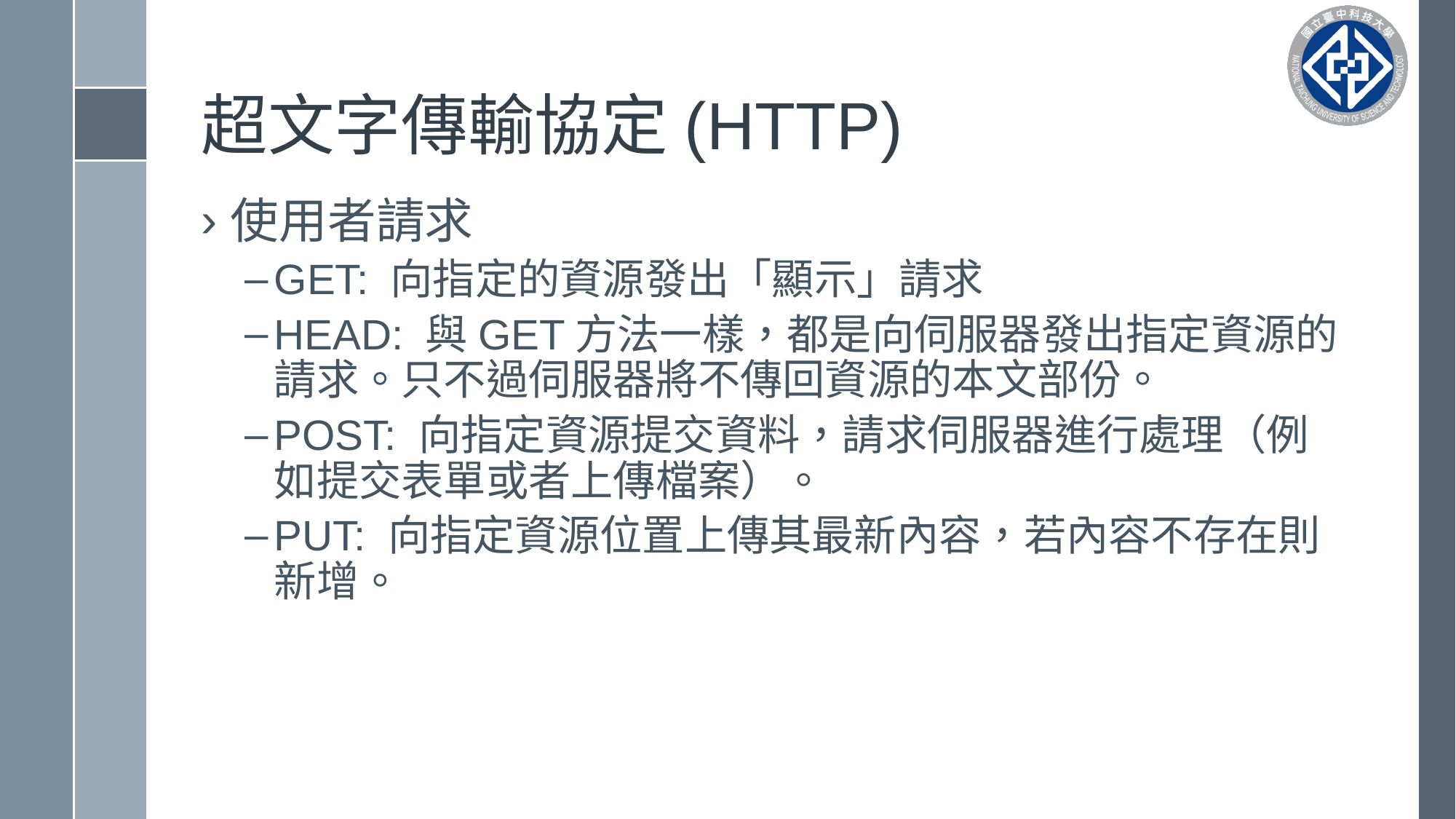

# 超文字傳輸協定(HTTP)
使用者請求
GET: 向指定的資源發出「顯示」請求
HEAD: 與GET方法一樣，都是向伺服器發出指定資源的請求。只不過伺服器將不傳回資源的本文部份。
POST: 向指定資源提交資料，請求伺服器進行處理（例如提交表單或者上傳檔案）。
PUT: 向指定資源位置上傳其最新內容，若內容不存在則新增。